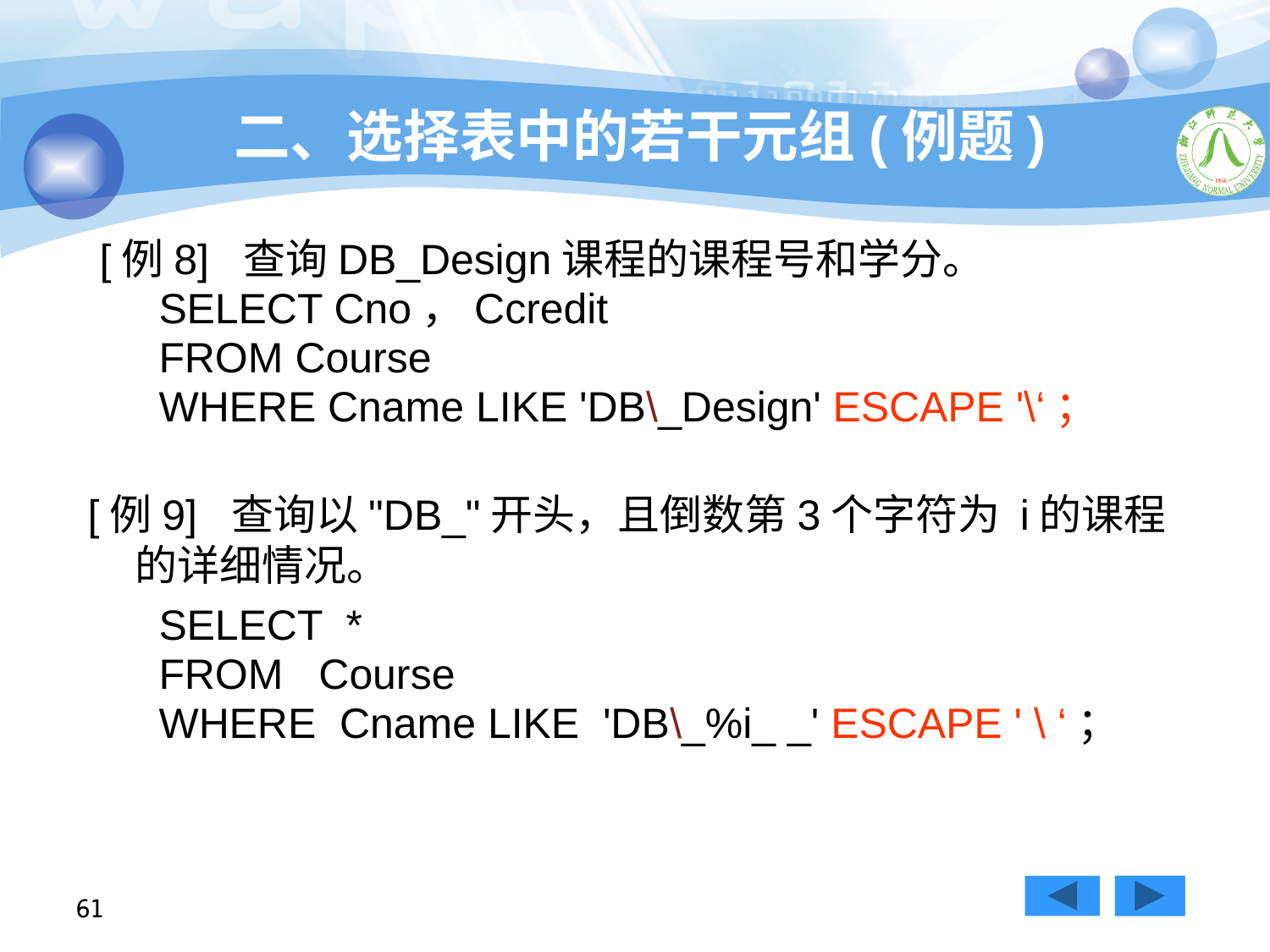

# 二、选择表中的若干元组(例题)
 [例8]  查询DB_Design课程的课程号和学分。
      SELECT Cno，Ccredit
      FROM Course
      WHERE Cname LIKE 'DB\_Design' ESCAPE '\‘；

[例9]  查询以"DB_"开头，且倒数第3个字符为 i的课程的详细情况。
      SELECT  *
      FROM   Course
      WHERE  Cname LIKE  'DB\_%i_ _' ESCAPE ' \ ‘；

61